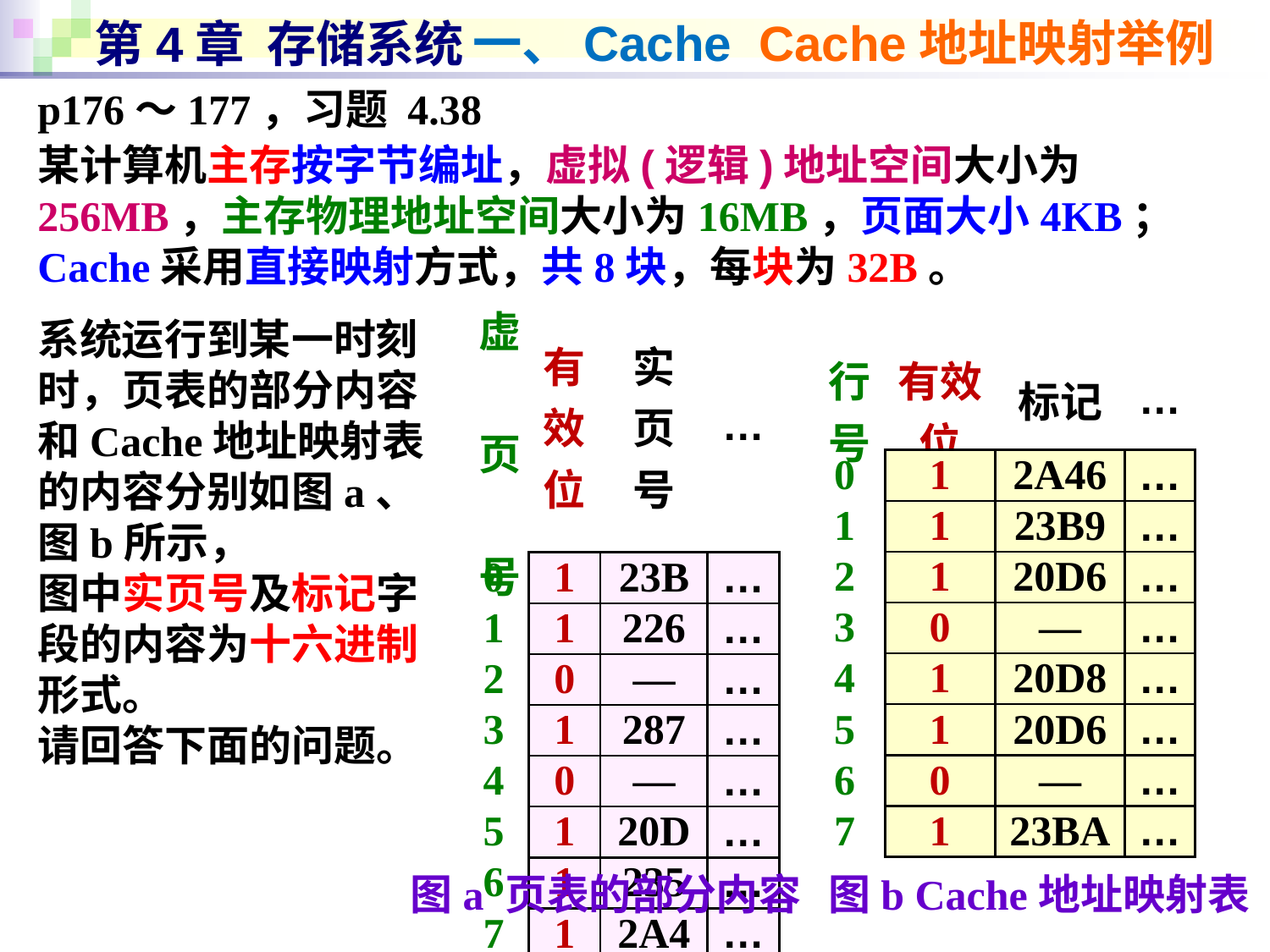

一、Cache
Cache地址映射举例
# 第4章  存储系统
p176～177，习题 4.38
某计算机主存按字节编址，虚拟(逻辑)地址空间大小为256MB，主存物理地址空间大小为16MB，页面大小4KB；
Cache采用直接映射方式，共8块，每块为32B。
| 虚 页 号 | 有 效 位 | 实 页 号 | … |
| --- | --- | --- | --- |
| 0 | 1 | 23B | … |
| 1 | 1 | 226 | … |
| 2 | 0 | — | … |
| 3 | 1 | 287 | … |
| 4 | 0 | — | … |
| 5 | 1 | 20D | … |
| 6 | 1 | 235 | … |
| 7 | 1 | 2A4 | … |
系统运行到某一时刻时，页表的部分内容和Cache地址映射表的内容分别如图a、图b所示，
图中实页号及标记字段的内容为十六进制形式。
请回答下面的问题。
| 行 号 | 有效 位 | 标记 | … |
| --- | --- | --- | --- |
| 0 | 1 | 2A46 | … |
| 1 | 1 | 23B9 | … |
| 2 | 1 | 20D6 | … |
| 3 | 0 | — | … |
| 4 | 1 | 20D8 | … |
| 5 | 1 | 20D6 | … |
| 6 | 0 | — | … |
| 7 | 1 | 23BA | … |
图b Cache地址映射表
图a 页表的部分内容